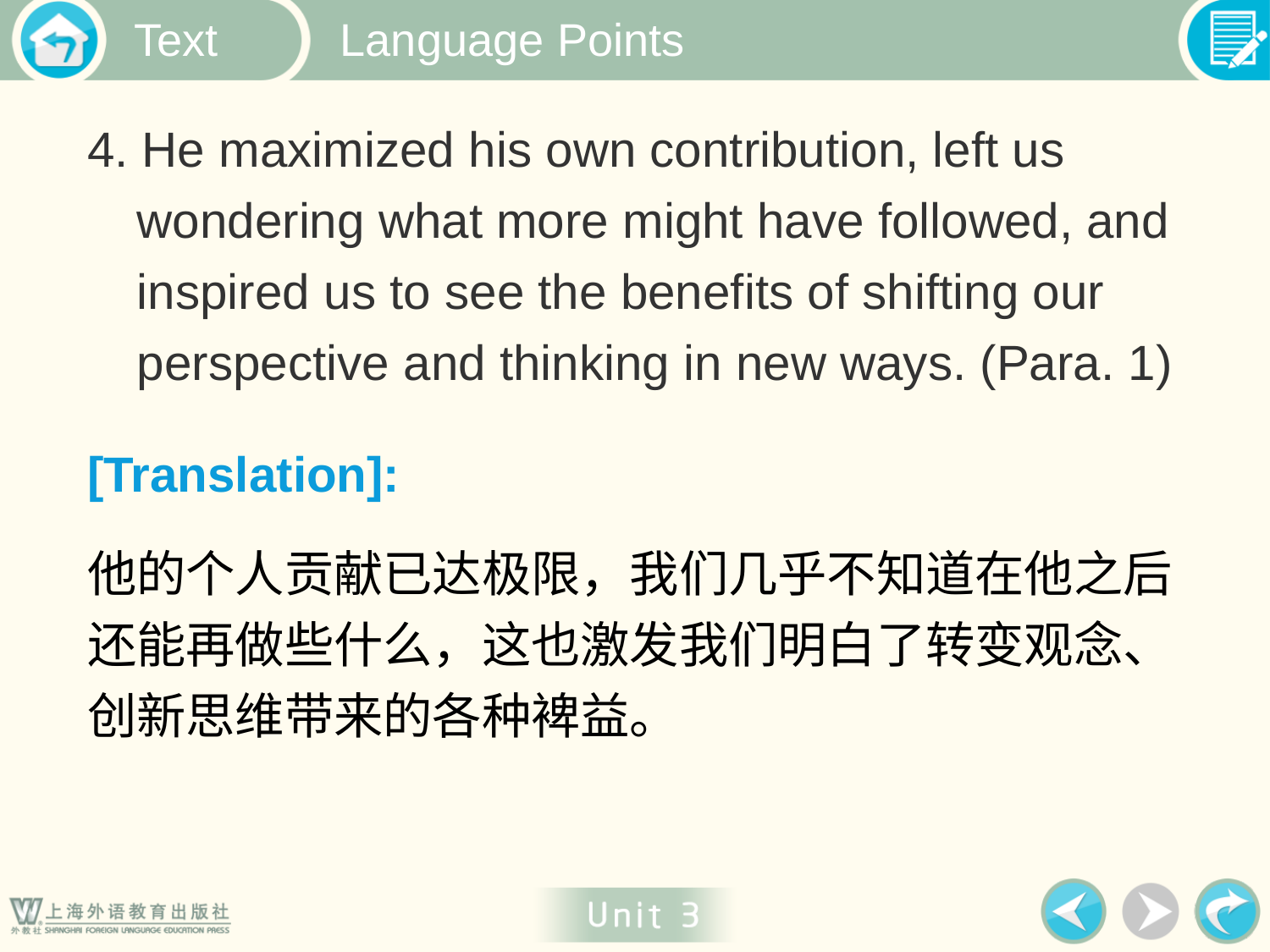

Language Points

4. He maximized his own contribution, left us wondering what more might have followed, and inspired us to see the benefits of shifting our perspective and thinking in new ways. (Para. 1)
[Translation]:
他的个人贡献已达极限，我们几乎不知道在他之后还能再做些什么，这也激发我们明白了转变观念、创新思维带来的各种裨益。